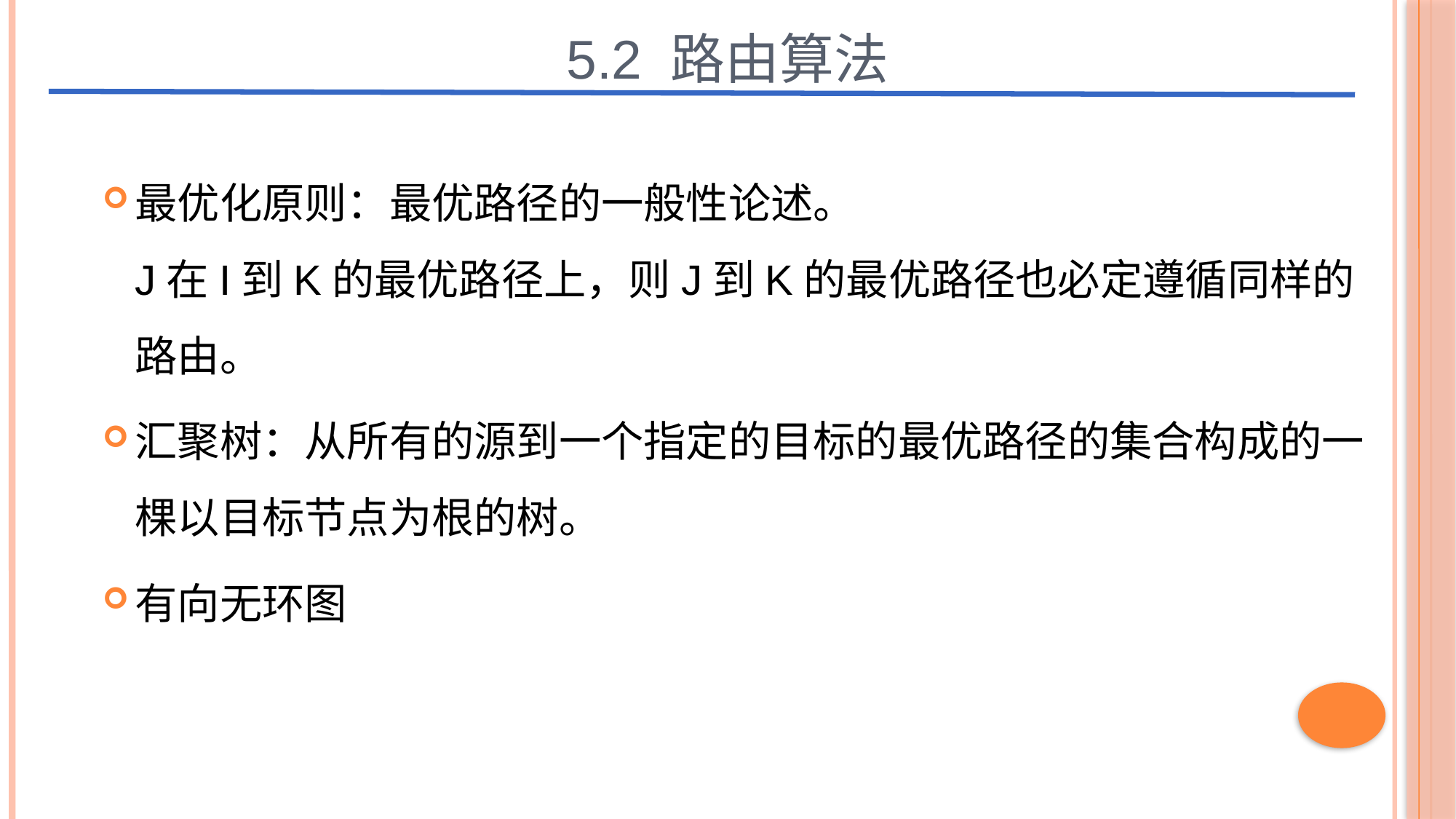

5.2 路由算法
最优化原则：最优路径的一般性论述。
J在I到K的最优路径上，则J到K的最优路径也必定遵循同样的路由。
汇聚树：从所有的源到一个指定的目标的最优路径的集合构成的一棵以目标节点为根的树。
有向无环图